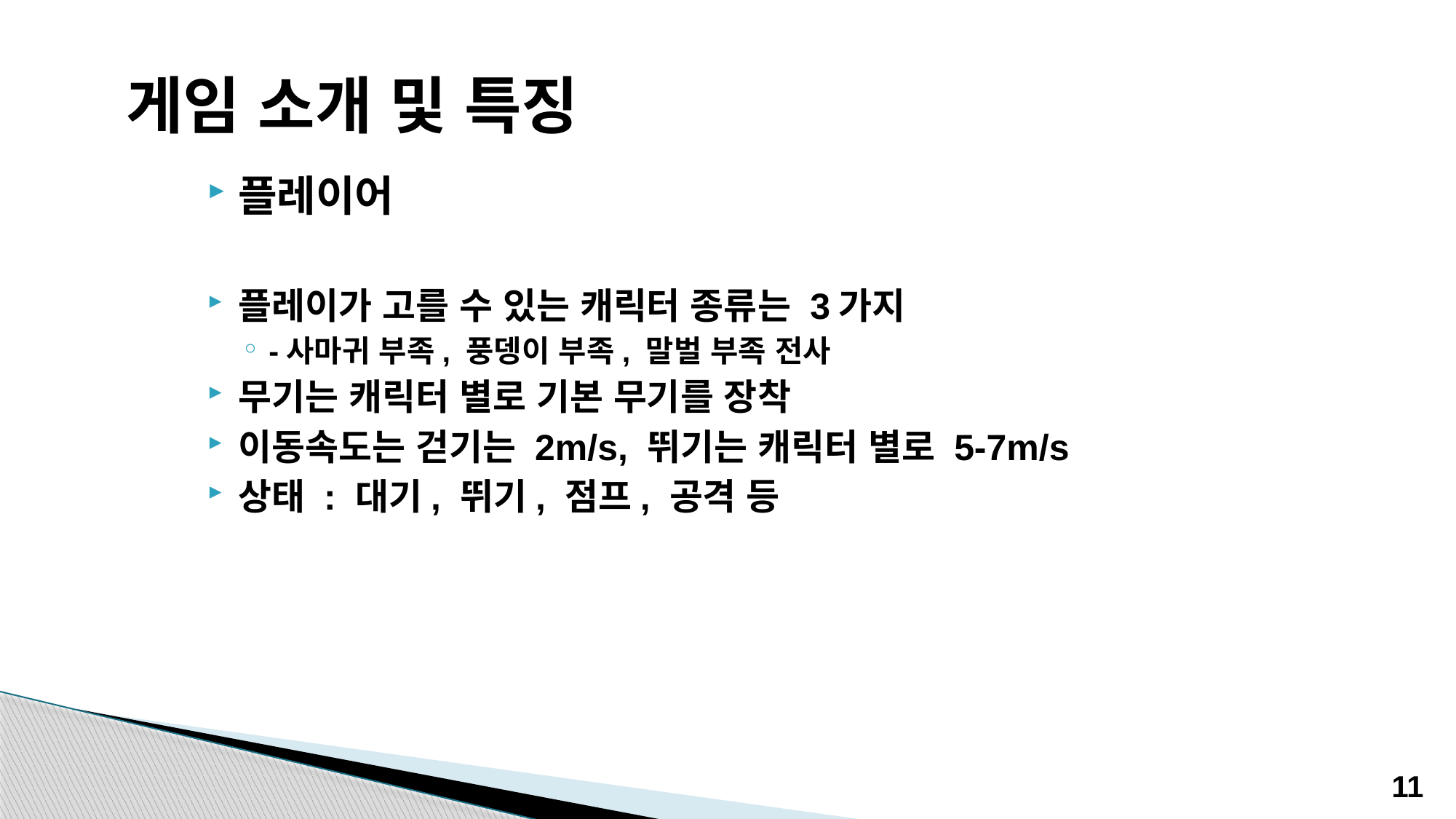

# 게임 소개 및 특징
플레이어

플레이가 고를 수 있는 캐릭터 종류는 3가지
-사마귀 부족, 풍뎅이 부족, 말벌 부족 전사
무기는 캐릭터 별로 기본 무기를 장착
이동속도는 걷기는 2m/s, 뛰기는 캐릭터 별로 5-7m/s
상태 : 대기, 뛰기, 점프, 공격 등
11